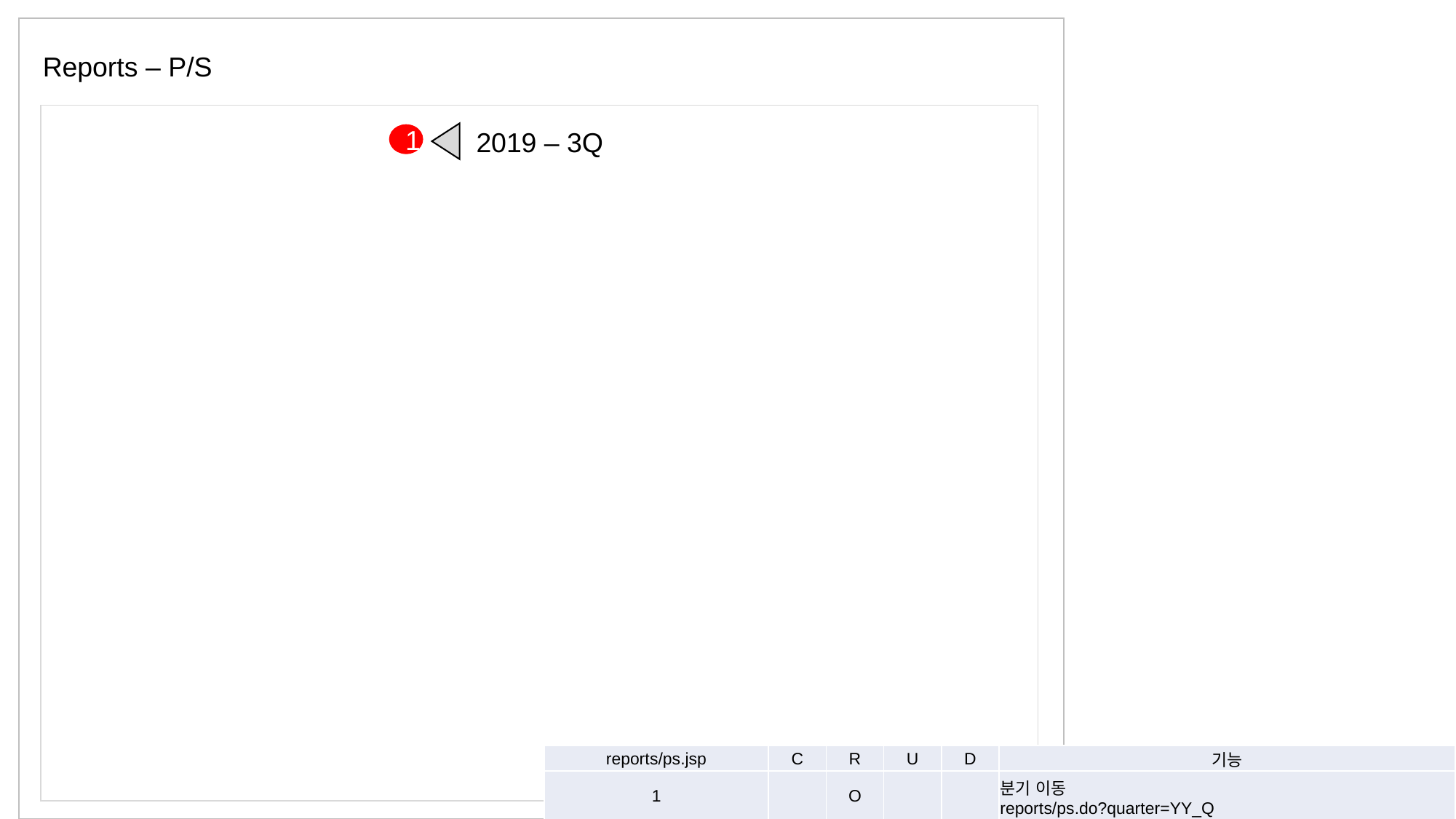

Reports – P/S

2019 – 3Q
1

| reports/ps.jsp | C | R | U | D | 기능 |
| --- | --- | --- | --- | --- | --- |
| 1 |  | O |  |  | 분기 이동 reports/ps.do?quarter=YY\_Q |